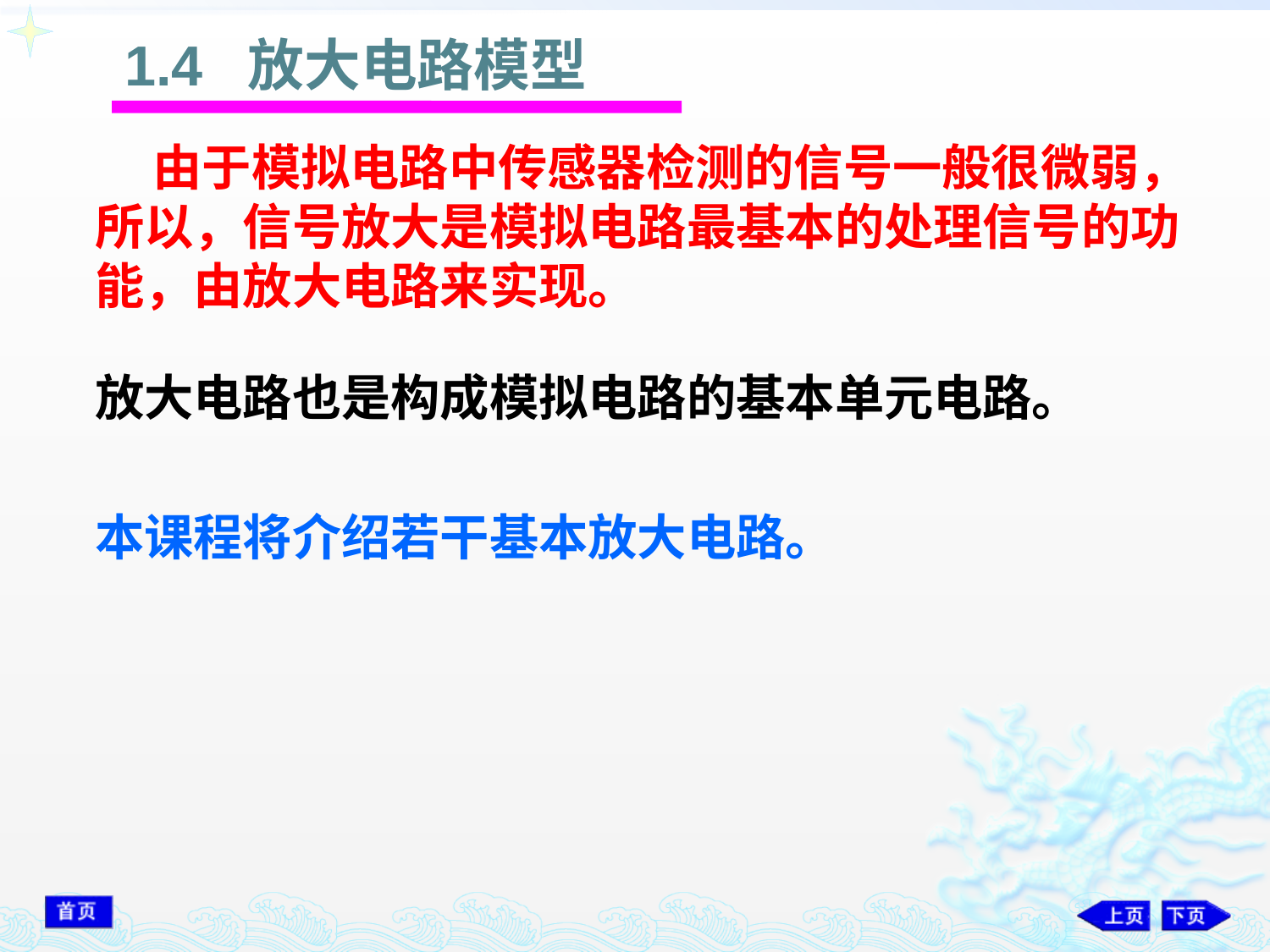

1.4  放大电路模型

     由于模拟电路中传感器检测的信号一般很微弱，所以，信号放大是模拟电路最基本的处理信号的功能，由放大电路来实现。
放大电路也是构成模拟电路的基本单元电路。
本课程将介绍若干基本放大电路。